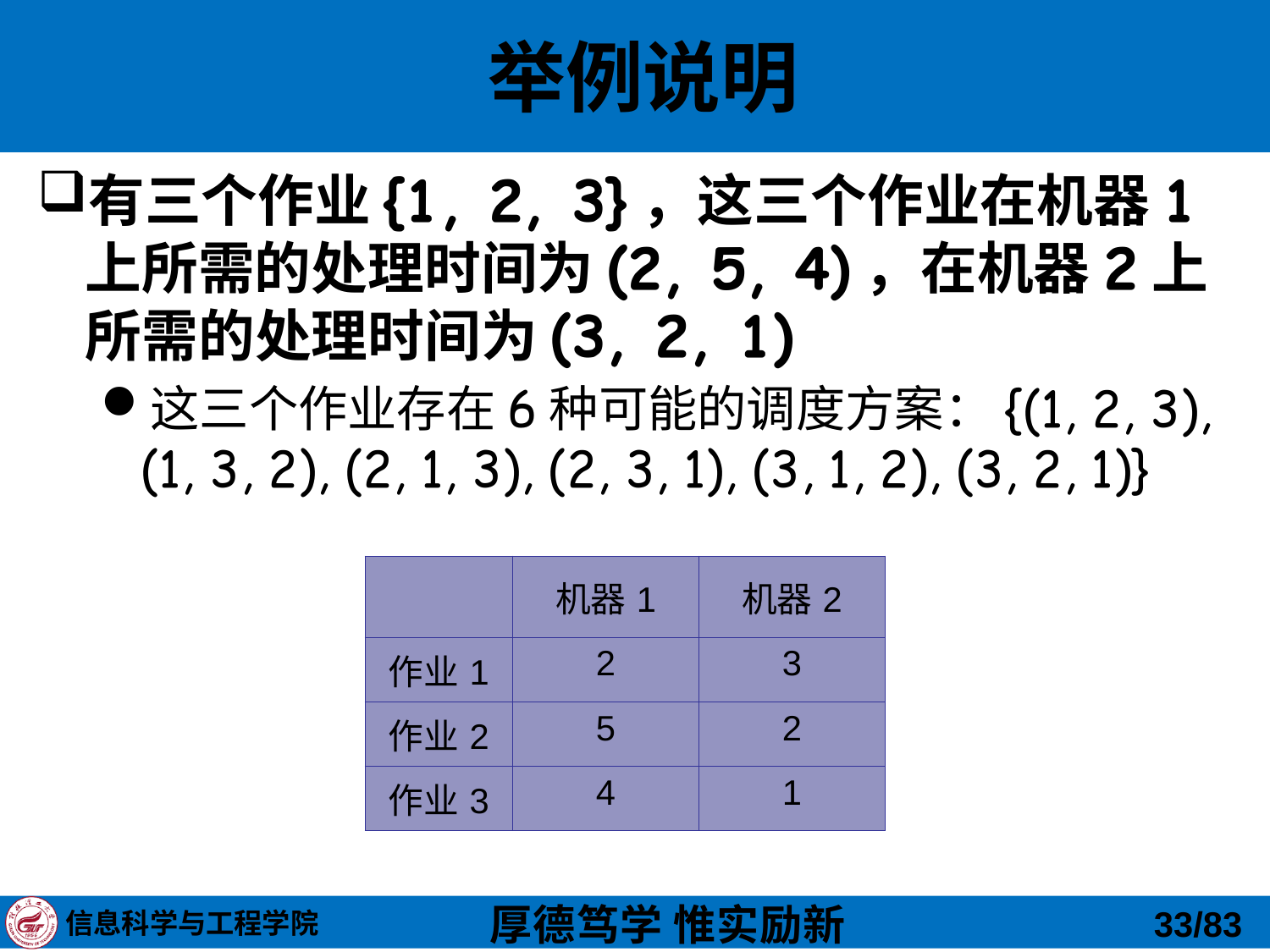

# 举例说明
有三个作业{1, 2, 3}，这三个作业在机器1上所需的处理时间为(2, 5, 4)，在机器2上所需的处理时间为(3, 2, 1)
这三个作业存在6种可能的调度方案：{(1, 2, 3), (1, 3, 2), (2, 1, 3), (2, 3, 1), (3, 1, 2), (3, 2, 1)}
|  | 机器1 | 机器2 |
| --- | --- | --- |
| 作业1 | 2 | 3 |
| 作业2 | 5 | 2 |
| 作业3 | 4 | 1 |
33/83